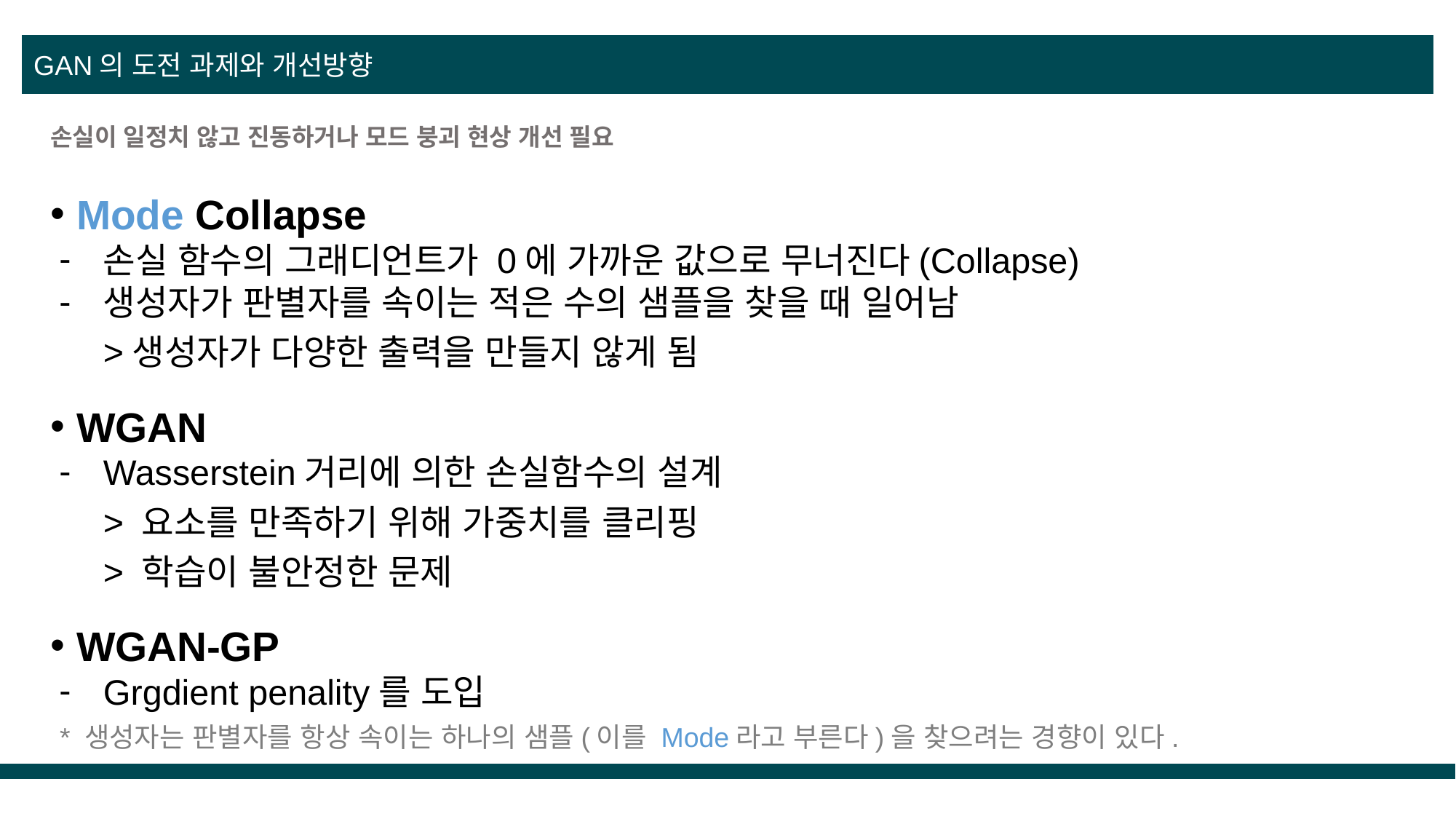

GAN의 도전 과제와 개선방향
손실이 일정치 않고 진동하거나 모드 붕괴 현상 개선 필요
Mode Collapse
손실 함수의 그래디언트가 0에 가까운 값으로 무너진다(Collapse)
생성자가 판별자를 속이는 적은 수의 샘플을 찾을 때 일어남
>생성자가 다양한 출력을 만들지 않게 됨

WGAN
Wasserstein거리에 의한 손실함수의 설계
> 요소를 만족하기 위해 가중치를 클리핑
> 학습이 불안정한 문제

WGAN-GP
Grgdient penality를 도입
* 생성자는 판별자를 항상 속이는 하나의 샘플(이를 Mode라고 부른다)을 찾으려는 경향이 있다.